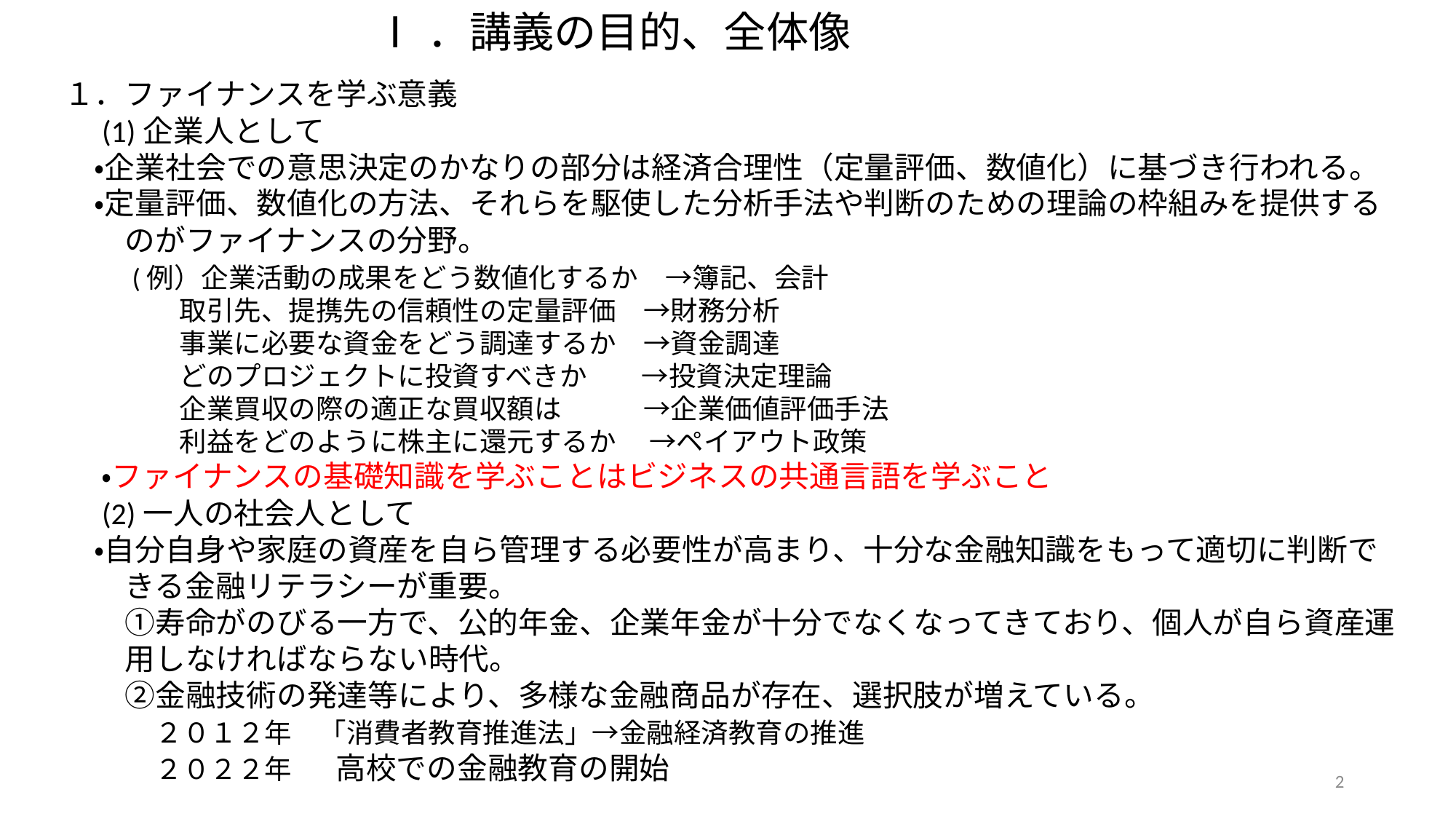

Ⅰ．講義の目的、全体像
１．ファイナンスを学ぶ意義
　(1)企業人として
　・企業社会での意思決定のかなりの部分は経済合理性（定量評価、数値化）に基づき行われる。
　・定量評価、数値化の方法、それらを駆使した分析手法や判断のための理論の枠組みを提供する
　　のがファイナンスの分野。
　　(例）企業活動の成果をどう数値化するか　→簿記、会計
　　　　 取引先、提携先の信頼性の定量評価　→財務分析
　　　　 事業に必要な資金をどう調達するか　→資金調達
　　　　 どのプロジェクトに投資すべきか　　→投資決定理論
　　　　 企業買収の際の適正な買収額は　　　→企業価値評価手法
　　　　 利益をどのように株主に還元するか　 →ペイアウト政策
　 ・ファイナンスの基礎知識を学ぶことはビジネスの共通言語を学ぶこと
　(2)一人の社会人として
　・自分自身や家庭の資産を自ら管理する必要性が高まり、十分な金融知識をもって適切に判断で
　　きる金融リテラシーが重要。
　　①寿命がのびる一方で、公的年金、企業年金が十分でなくなってきており、個人が自ら資産運
　　用しなければならない時代。
　　②金融技術の発達等により、多様な金融商品が存在、選択肢が増えている。
　　　２０１２年　「消費者教育推進法」→金融経済教育の推進
　　　２０２２年　  高校での金融教育の開始

2